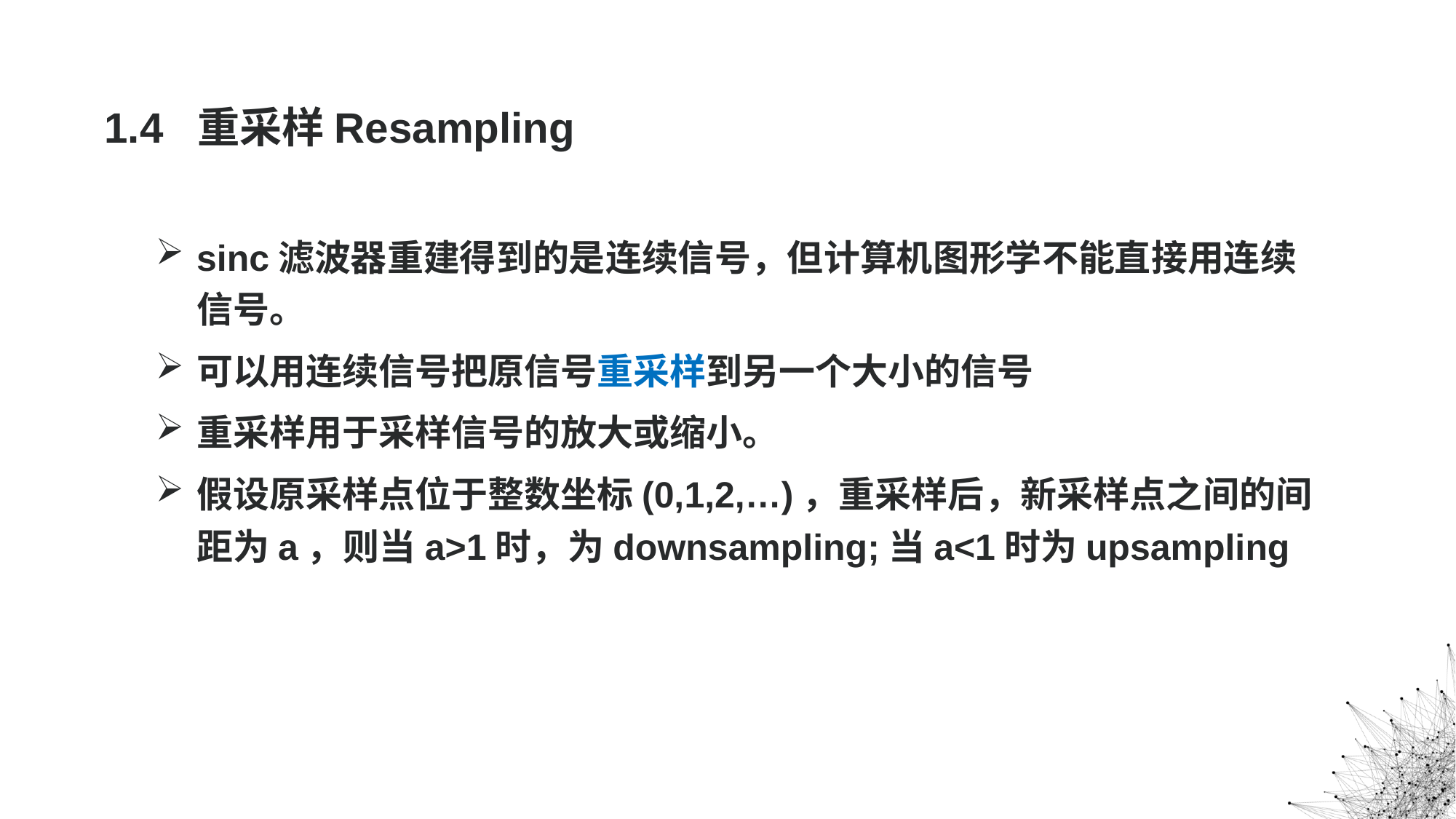

# 1.4  重采样Resampling
sinc滤波器重建得到的是连续信号，但计算机图形学不能直接用连续信号。
可以用连续信号把原信号重采样到另一个大小的信号
重采样用于采样信号的放大或缩小。
假设原采样点位于整数坐标(0,1,2,…)，重采样后，新采样点之间的间距为a，则当a>1时，为downsampling;当a<1时为upsampling